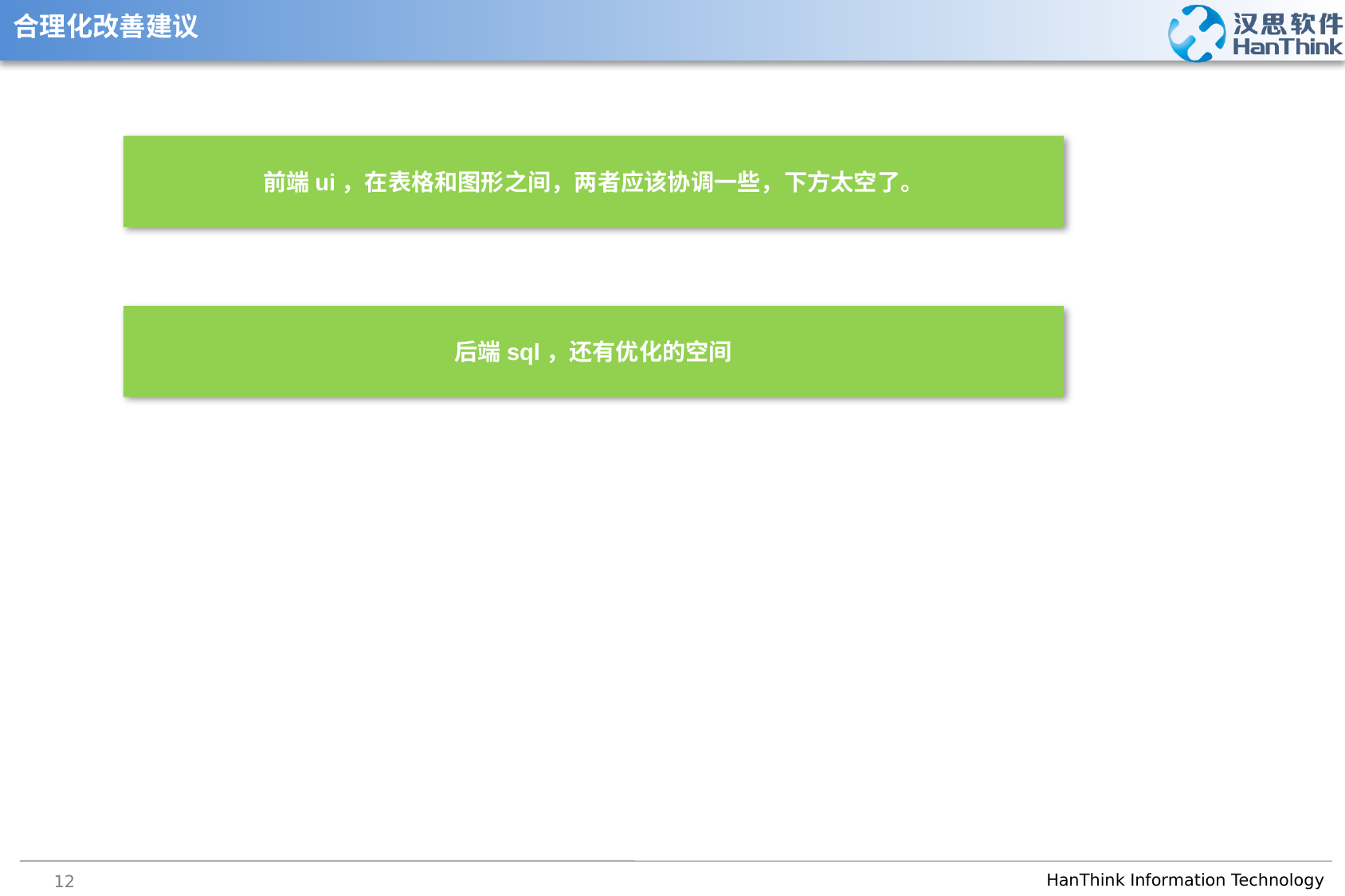

# 合理化改善建议
前端ui，在表格和图形之间，两者应该协调一些，下方太空了。
后端sql，还有优化的空间
12